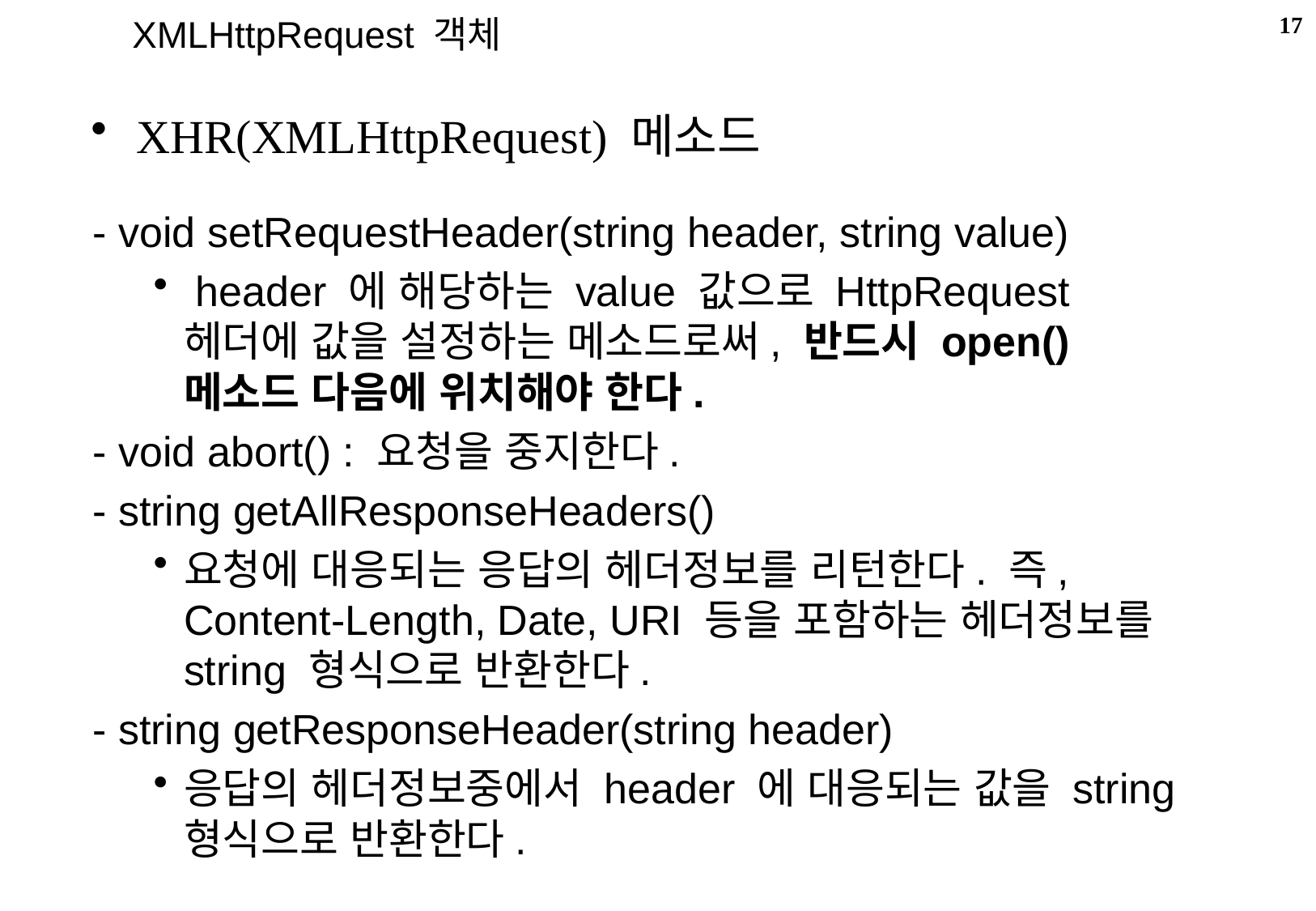

17
XMLHttpRequest 객체
XHR(XMLHttpRequest) 메소드
- void setRequestHeader(string header, string value)
 header 에 해당하는 value 값으로 HttpRequest  헤더에 값을 설정하는 메소드로써, 반드시 open() 메소드 다음에 위치해야 한다.
- void abort() : 요청을 중지한다.
- string getAllResponseHeaders()
요청에 대응되는 응답의 헤더정보를 리턴한다. 즉, Content-Length, Date, URI 등을 포함하는 헤더정보를 string 형식으로 반환한다.
- string getResponseHeader(string header)
응답의 헤더정보중에서 header 에 대응되는 값을 string 형식으로 반환한다.